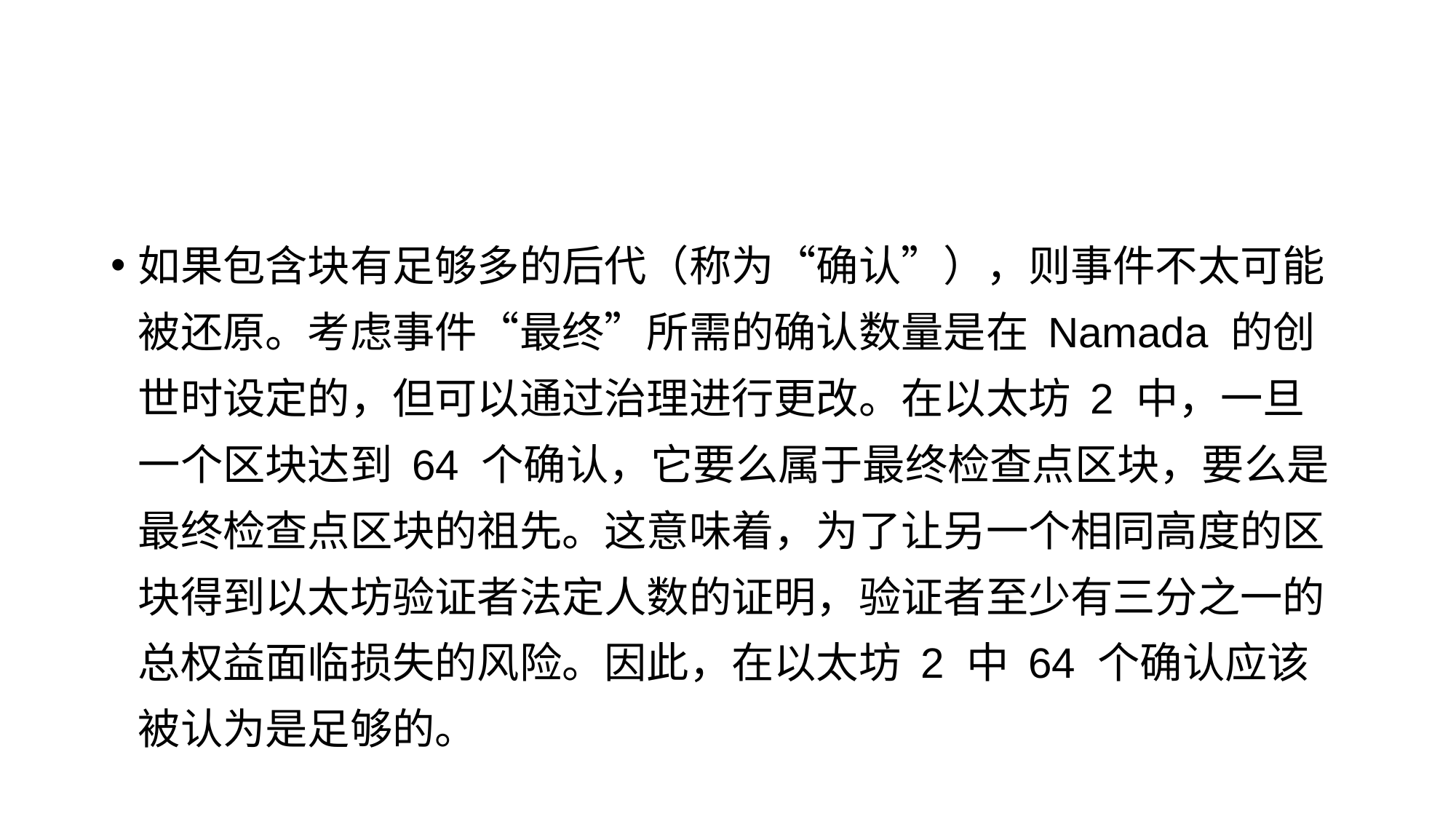

如果包含块有足够多的后代（称为“确认”），则事件不太可能被还原。考虑事件“最终”所需的确认数量是在 Namada 的创世时设定的，但可以通过治理进行更改。在以太坊 2 中，一旦一个区块达到 64 个确认，它要么属于最终检查点区块，要么是最终检查点区块的祖先。这意味着，为了让另一个相同高度的区块得到以太坊验证者法定人数的证明，验证者至少有三分之一的总权益面临损失的风险。因此，在以太坊 2 中 64 个确认应该被认为是足够的。